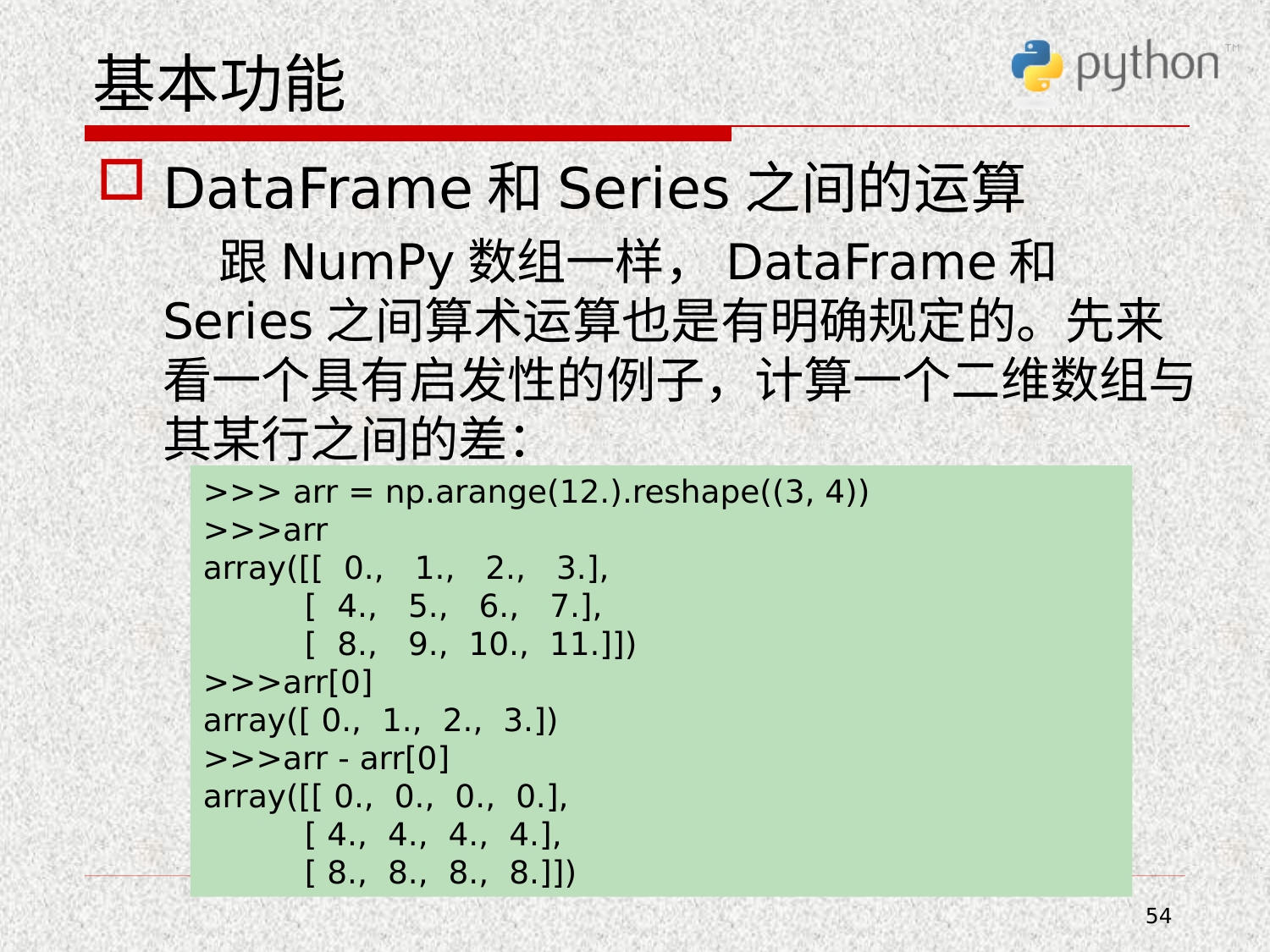

# 基本功能
DataFrame和Series之间的运算
          跟NumPy数组一样，DataFrame和Series之间算术运算也是有明确规定的。先来看一个具有启发性的例子，计算一个二维数组与其某行之间的差：
>>> arr = np.arange(12.).reshape((3, 4))
>>>arr
array([[  0.,   1.,   2.,   3.],
          [  4.,   5.,   6.,   7.],
          [  8.,   9.,  10.,  11.]])
>>>arr[0]
array([ 0.,  1.,  2.,  3.])
>>>arr - arr[0]
array([[ 0.,  0.,  0.,  0.],
          [ 4.,  4.,  4.,  4.],
          [ 8.,  8.,  8.,  8.]])
54